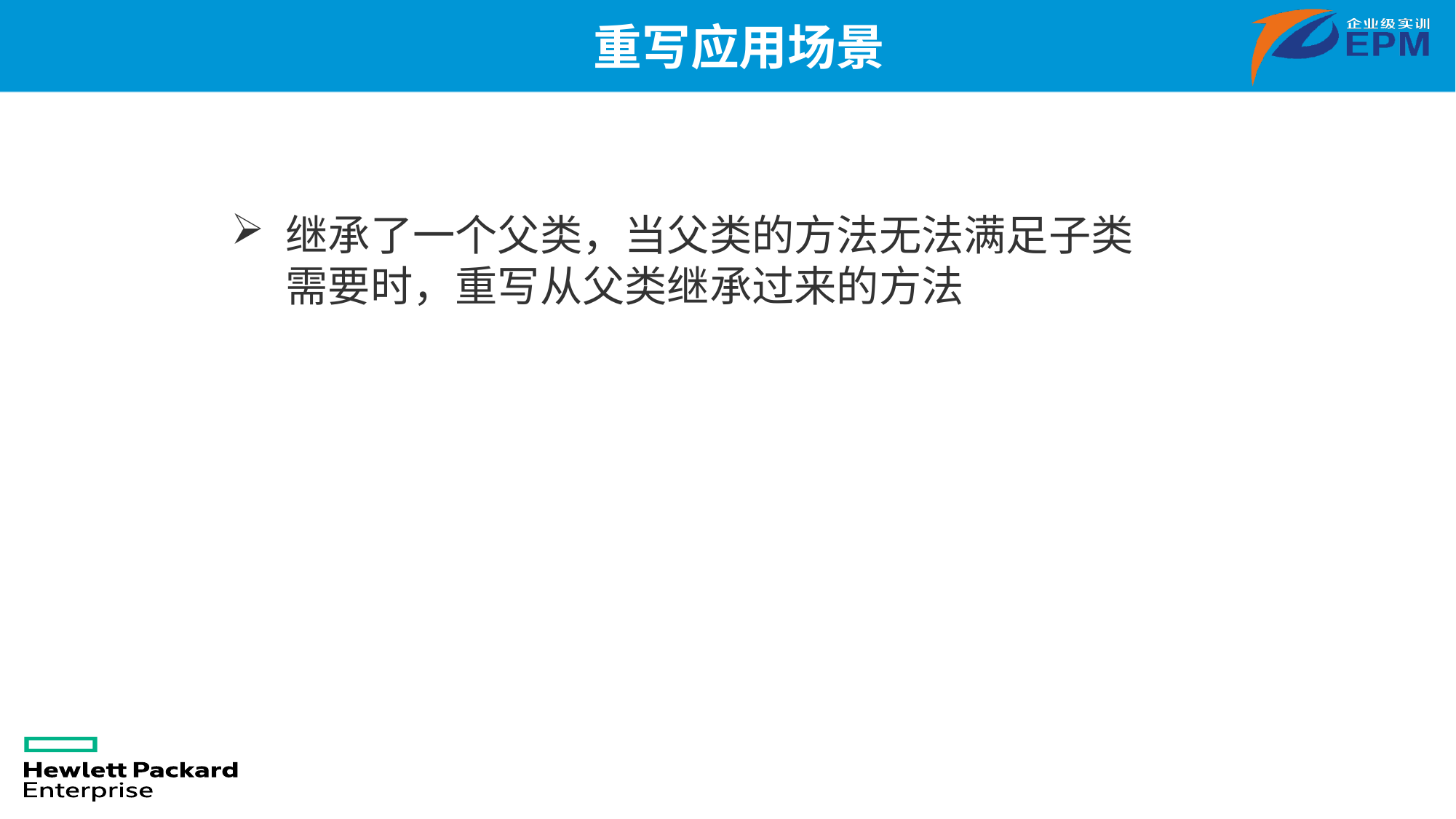

# 重写应用场景
继承了一个父类，当父类的方法无法满足子类需要时，重写从父类继承过来的方法